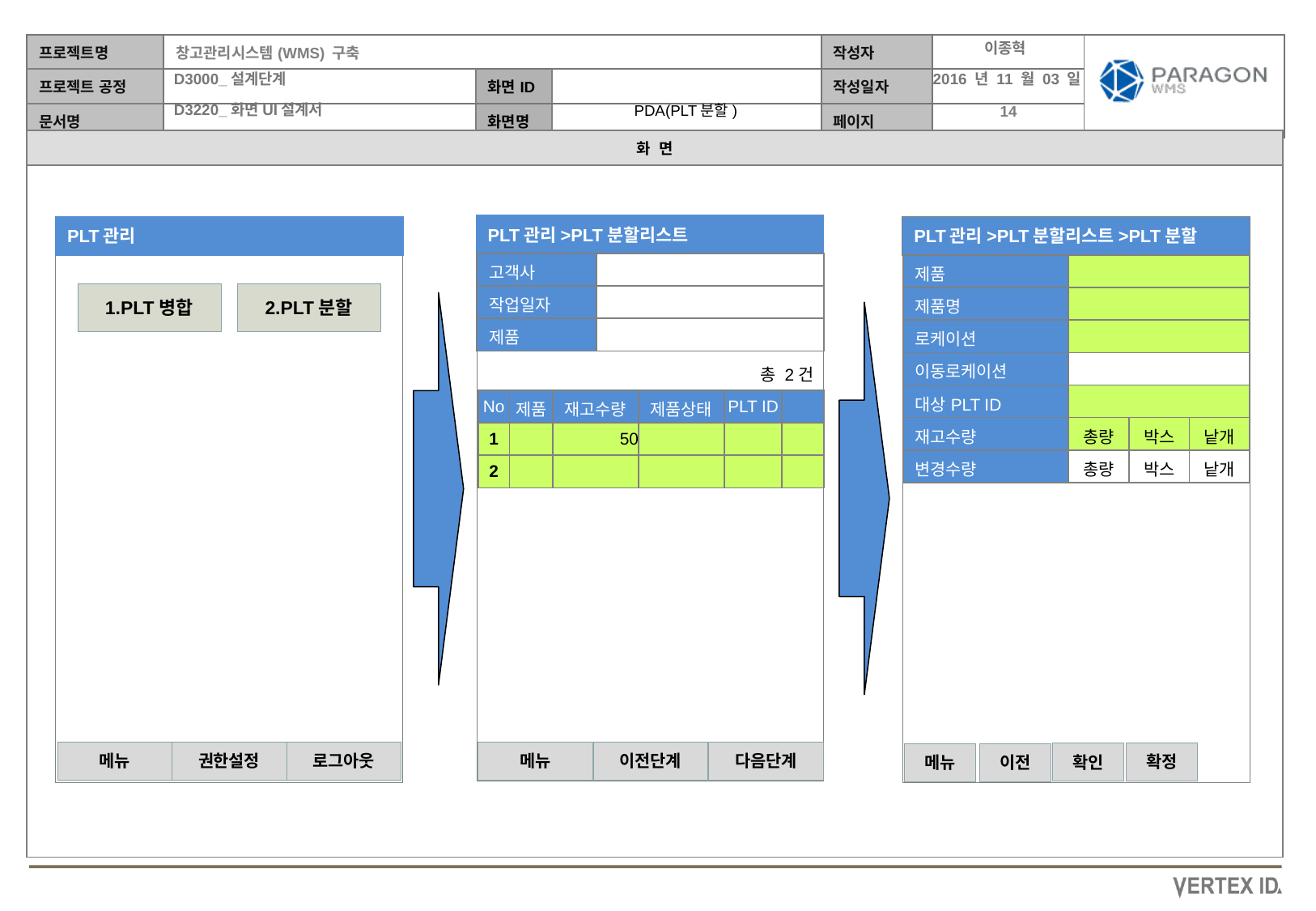

이종혁
2016 년 11 월 03 일
PDA(PLT분할)
PLT관리>PLT분할리스트

PLT관리>PLT분할리스트>PLT분할
PLT관리

| 고객사 |  |
| --- | --- |
| 작업일자 |  |
| 제품 |  |
| 제품 |  |  |  |
| --- | --- | --- | --- |
| 제품명 |  |  |  |
| 로케이션 |  |  |  |
| 이동로케이션 |  |  |  |
| 대상PLT ID |  |  |  |
| 재고수량 | 총량 | 박스 | 낱개 |
| 변경수량 | 총량 | 박스 | 낱개 |
1.PLT병합
2.PLT분할

총 2건
| No | 제품 | 재고수량 | 제품상태 | PLT ID |  |
| --- | --- | --- | --- | --- | --- |
| 1 |  | 50 |  |  |  |
| 2 |  |  |  |  |  |
메뉴
권한설정
로그아웃
메뉴
이전단계
다음단계
확정
확인
메뉴
이전